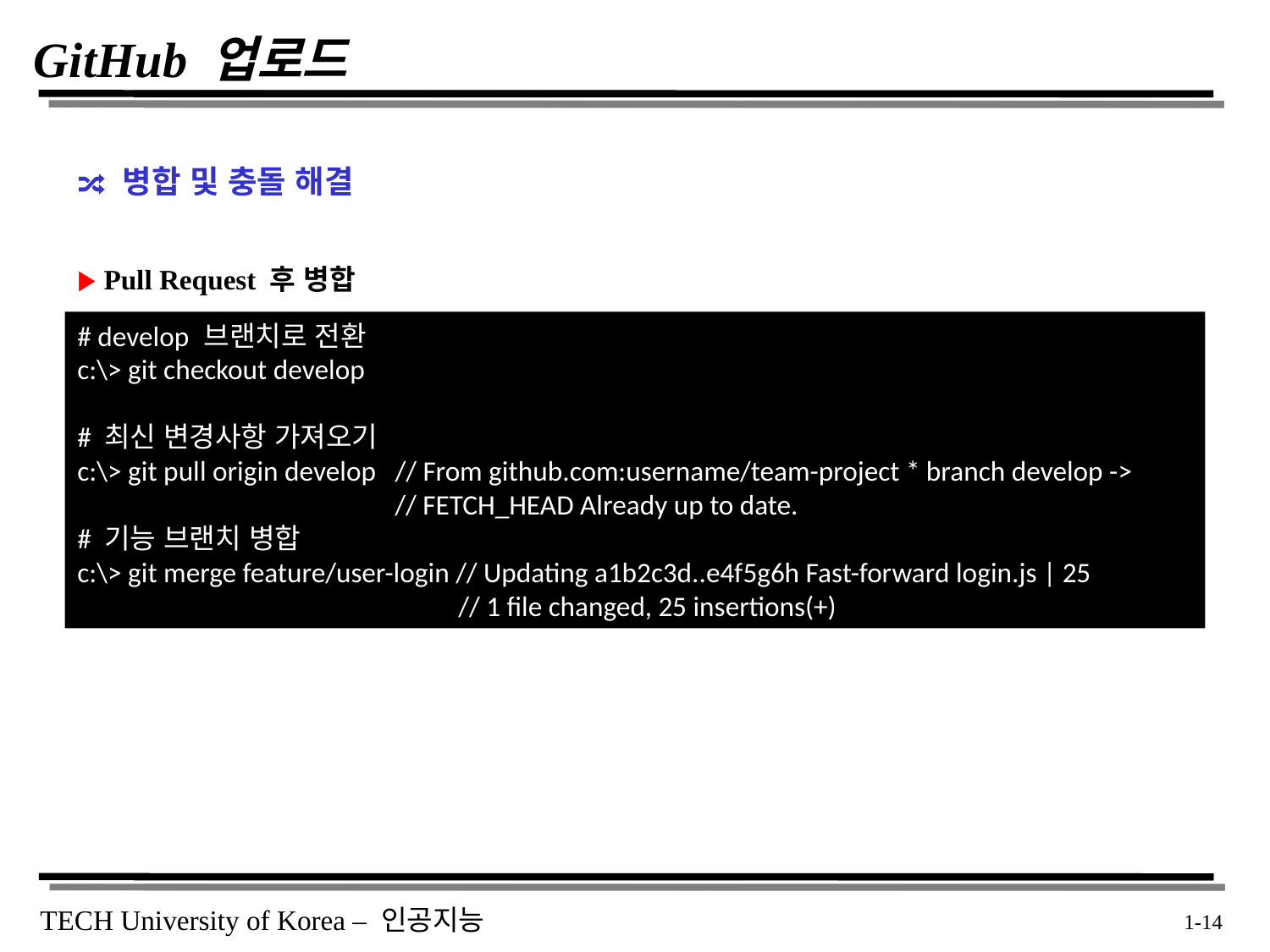

# GitHub 업로드
🔀 병합 및 충돌 해결

▶ Pull Request 후 병합
# develop 브랜치로 전환
c:\> git checkout develop

# 최신 변경사항 가져오기
c:\> git pull origin develop   // From github.com:username/team-project * branch develop ->
                                                  // FETCH_HEAD Already up to date.
# 기능 브랜치 병합
c:\> git merge feature/user-login // Updating a1b2c3d..e4f5g6h Fast-forward login.js | 25
                                                            // 1 file changed, 25 insertions(+)
 1-14